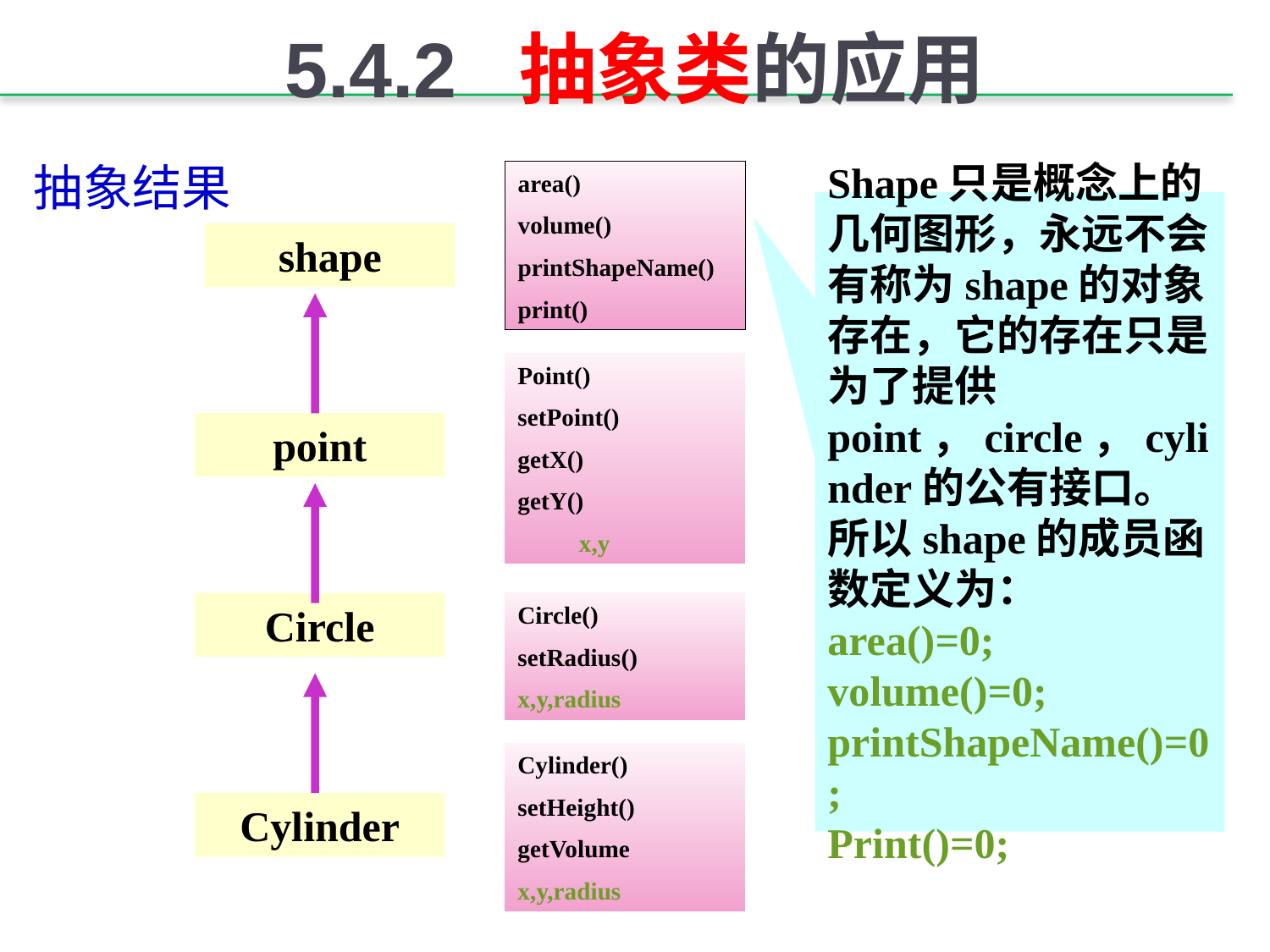

# 5.4.2  抽象类的应用
抽象结果
area()
volume()
printShapeName()
print()
Shape只是概念上的几何图形，永远不会有称为shape的对象存在，它的存在只是为了提供point，circle，cylinder的公有接口。所以shape的成员函数定义为：
area()=0;
volume()=0;
printShapeName()=0;
Print()=0;
shape

Point()
setPoint()
getX()
getY()
          x,y
point

Circle
Circle()
setRadius()
x,y,radius

Cylinder()
setHeight()
getVolume
x,y,radius
Cylinder